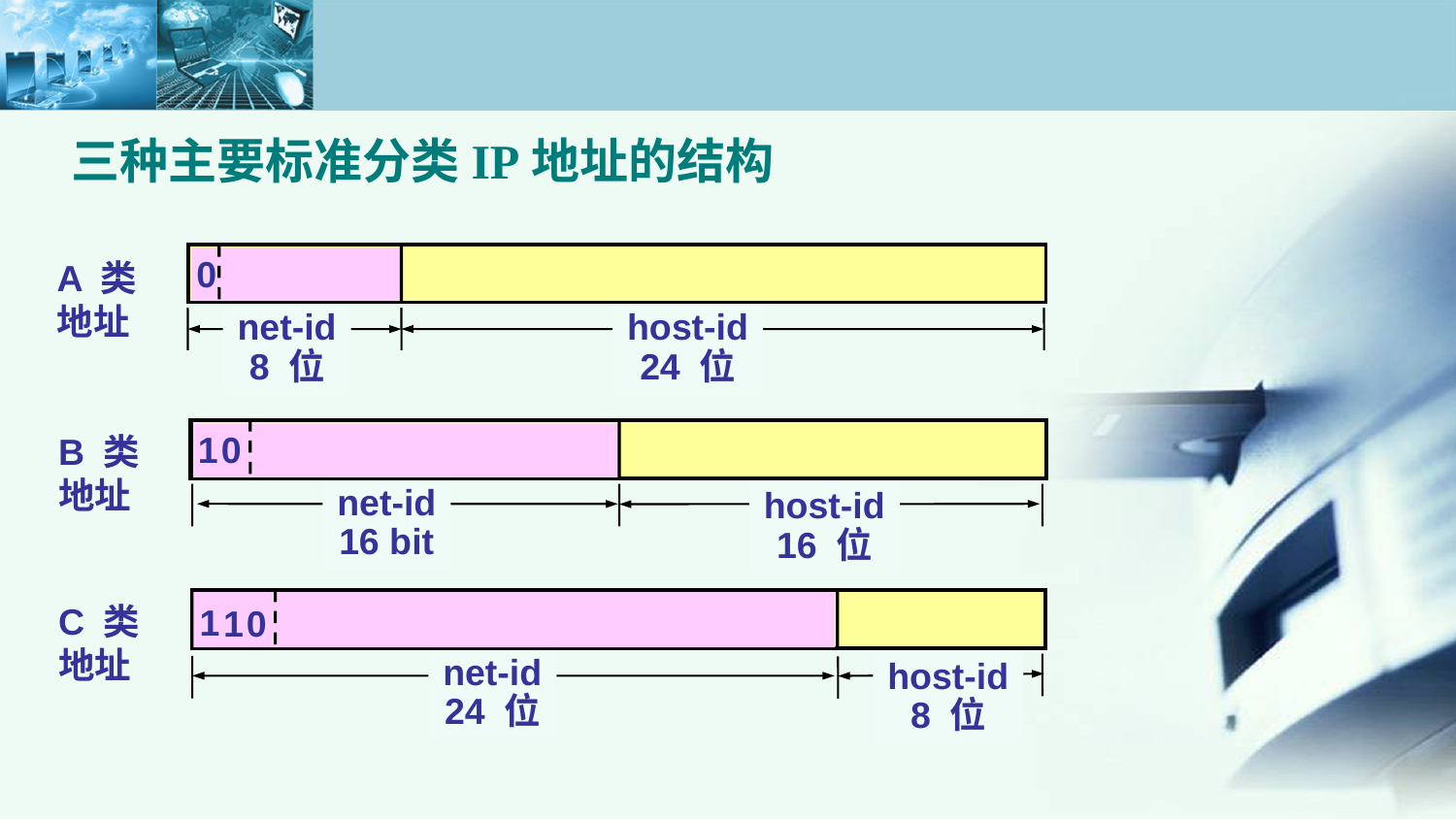

# 三种主要标准分类IP地址的结构
0

A 类
地址

net-id
8 位
host-id
24 位

1
0

B 类
地址

net-id
16 bit
host-id
16 位

C 类
地址

1
1
0
net-id
24 位
host-id
8 位